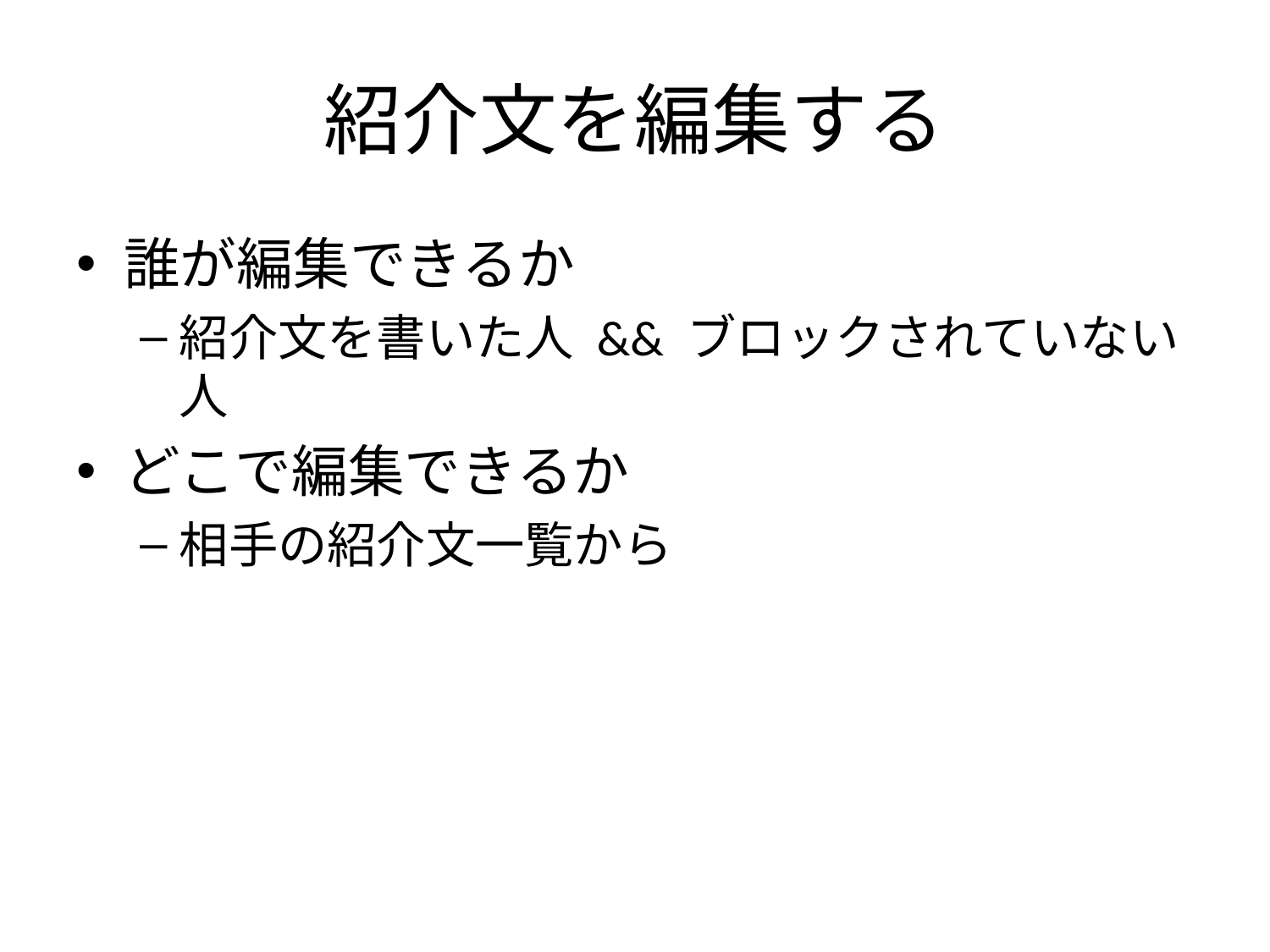

# 紹介文を編集する
誰が編集できるか
紹介文を書いた人 && ブロックされていない人
どこで編集できるか
相手の紹介文一覧から